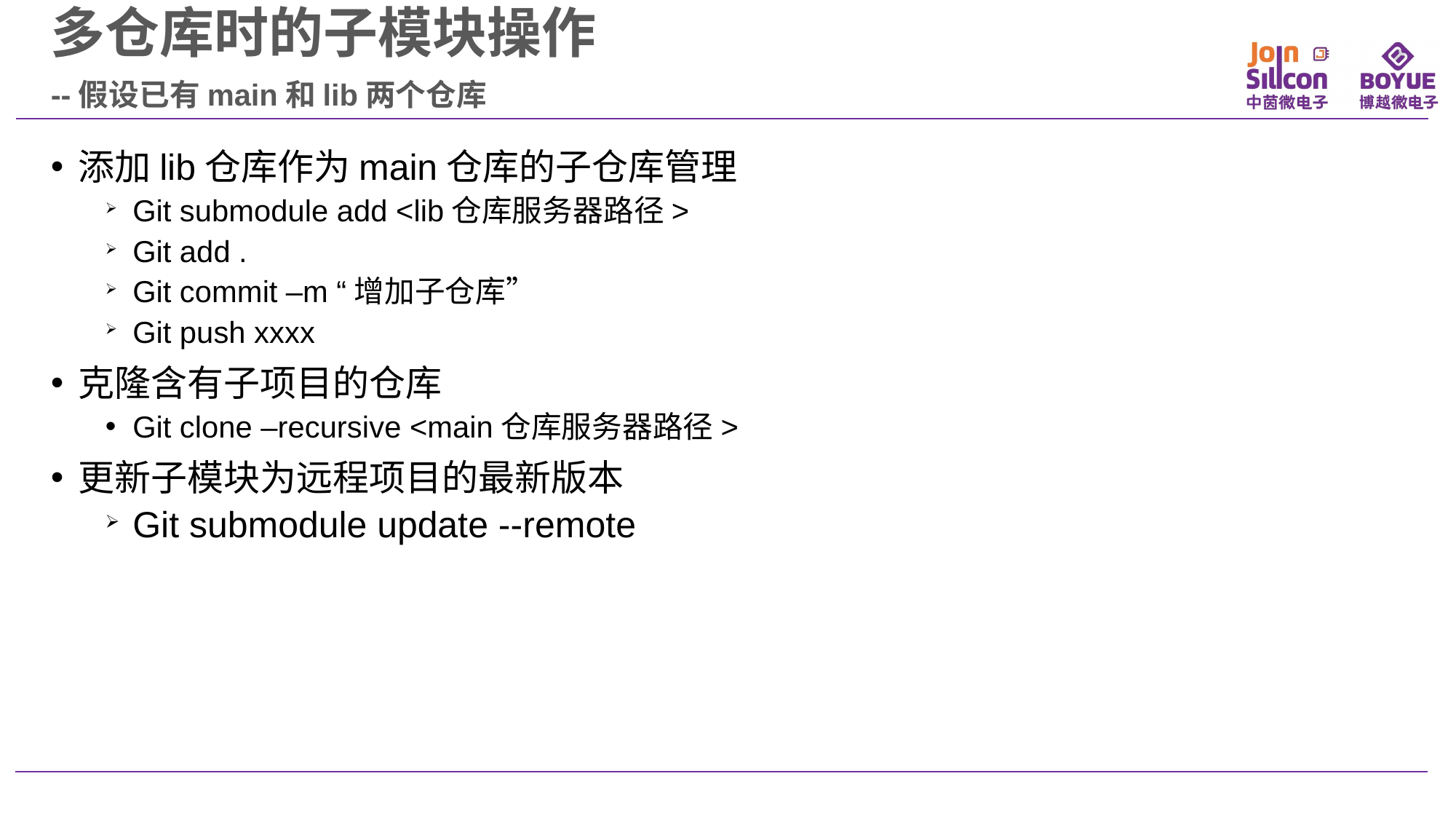

多仓库时的子模块操作
--假设已有main和lib两个仓库
添加lib仓库作为main仓库的子仓库管理
Git submodule add <lib仓库服务器路径>
Git add .
Git commit –m “增加子仓库”
Git push xxxx
克隆含有子项目的仓库
Git clone –recursive <main仓库服务器路径>
更新子模块为远程项目的最新版本
Git submodule update --remote